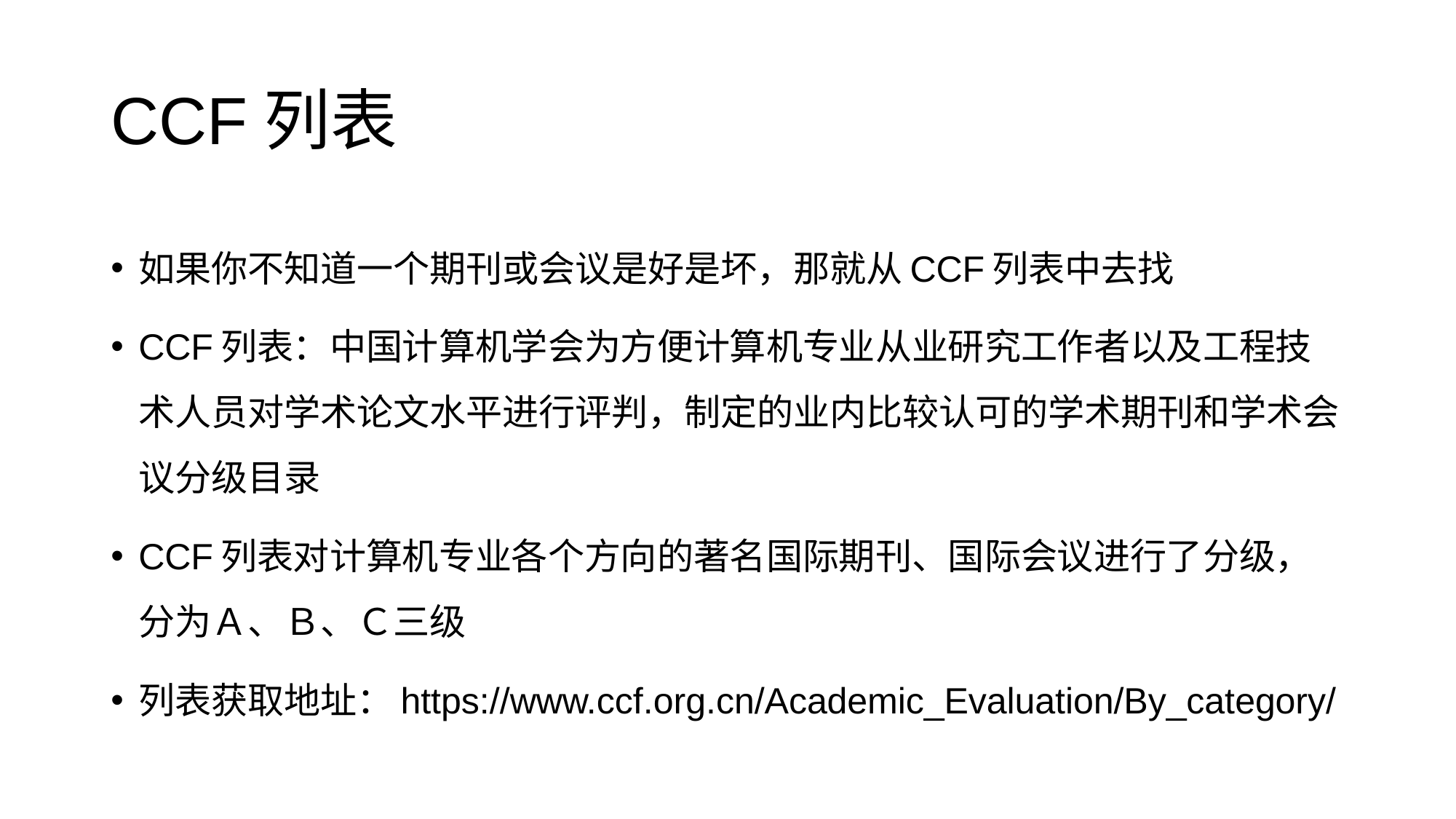

# CCF列表
如果你不知道一个期刊或会议是好是坏，那就从CCF列表中去找
CCF列表：中国计算机学会为方便计算机专业从业研究工作者以及工程技术人员对学术论文水平进行评判，制定的业内比较认可的学术期刊和学术会议分级目录
CCF列表对计算机专业各个方向的著名国际期刊、国际会议进行了分级，分为Ａ、Ｂ、Ｃ三级
列表获取地址：https://www.ccf.org.cn/Academic_Evaluation/By_category/